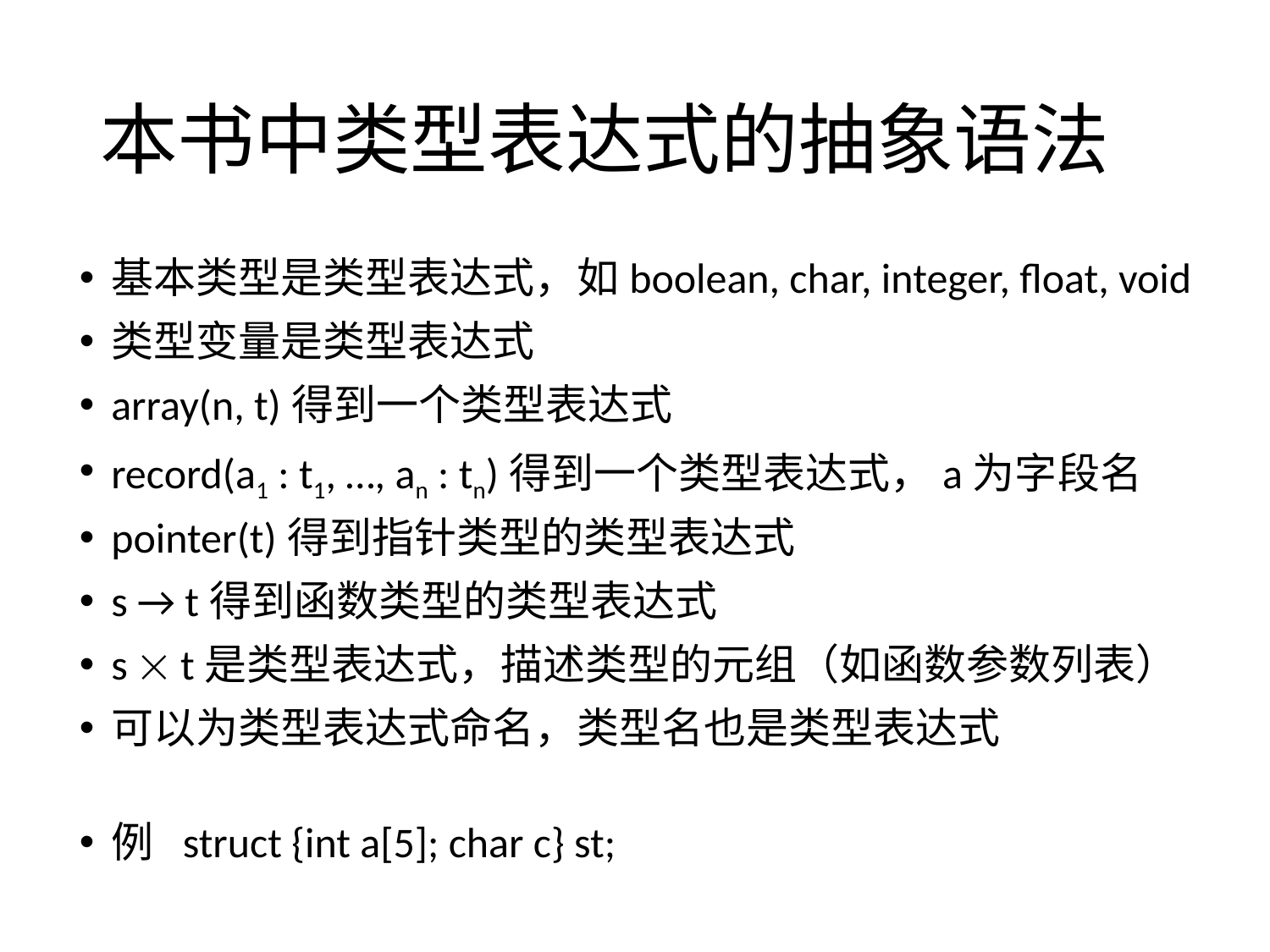

# 本书中类型表达式的抽象语法
基本类型是类型表达式，如boolean, char, integer, float, void
类型变量是类型表达式
array(n, t)得到一个类型表达式
record(a1 : t1, …, an : tn)得到一个类型表达式，a为字段名
pointer(t)得到指针类型的类型表达式
s → t得到函数类型的类型表达式
s × t是类型表达式，描述类型的元组（如函数参数列表）
可以为类型表达式命名，类型名也是类型表达式

例  struct {int a[5]; char c} st;